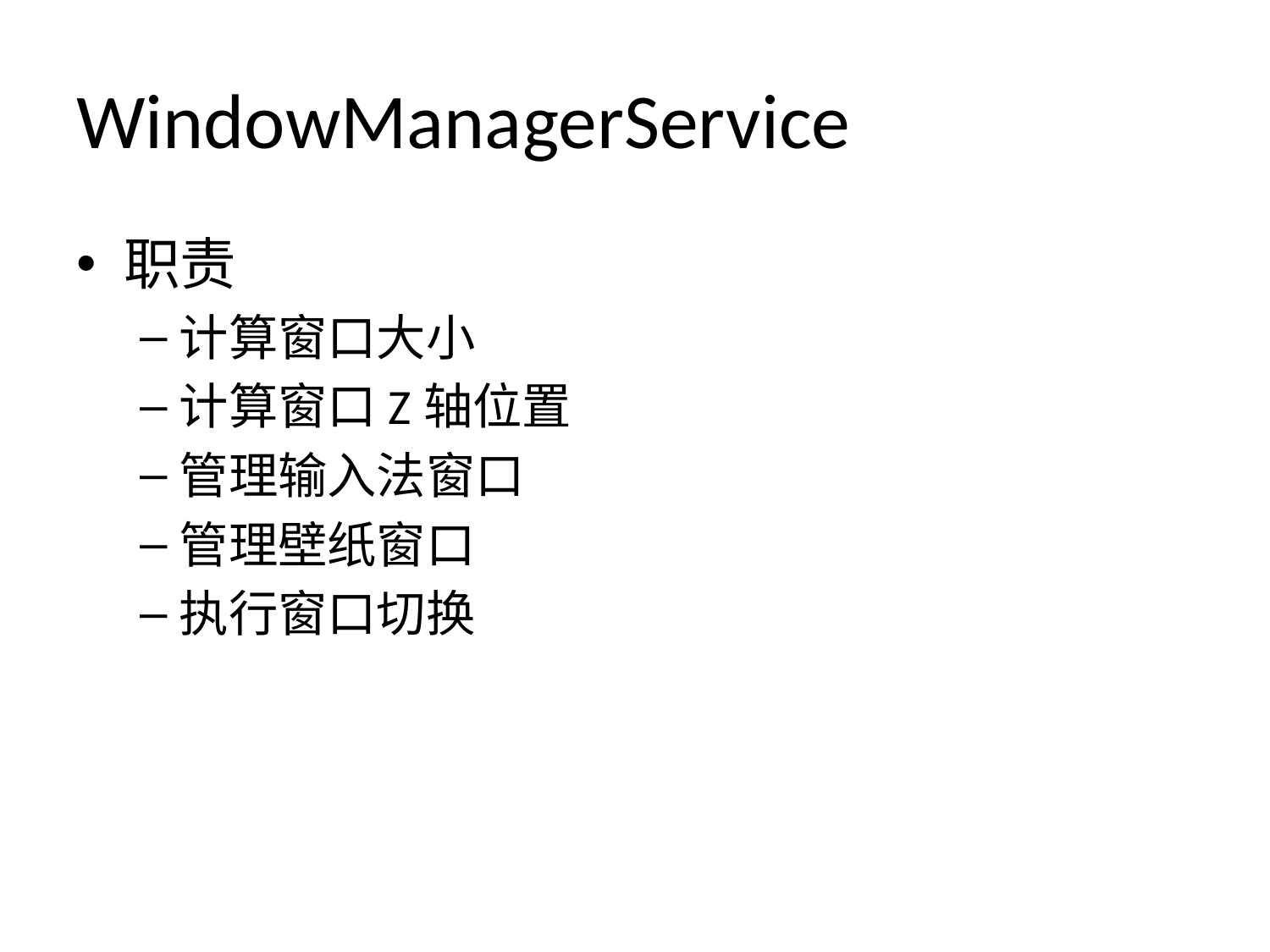

# WindowManagerService
职责
计算窗口大小
计算窗口Z轴位置
管理输入法窗口
管理壁纸窗口
执行窗口切换